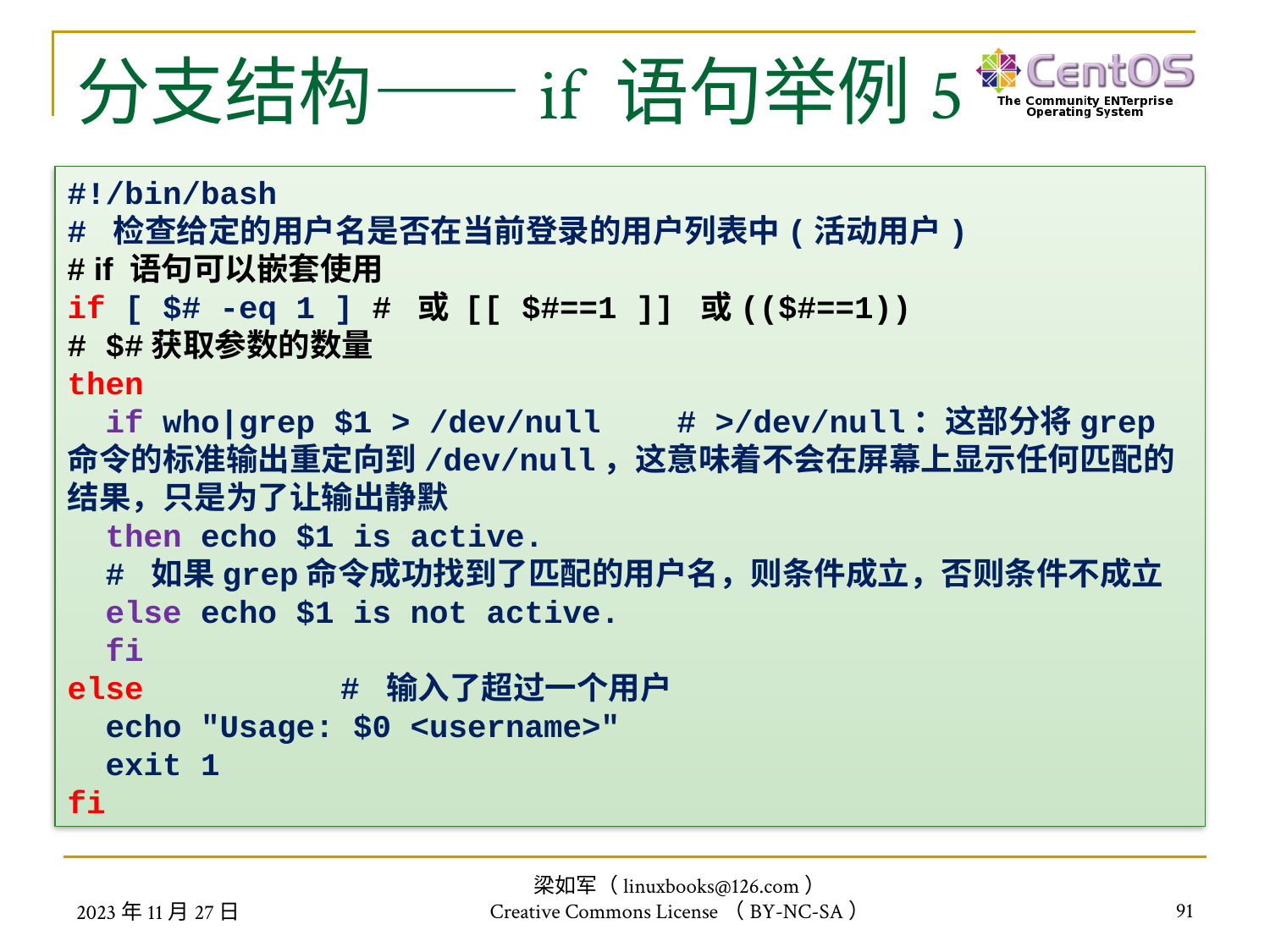

# 分支结构——if 语句举例5
#!/bin/bash
# 检查给定的用户名是否在当前登录的用户列表中(活动用户)
# if 语句可以嵌套使用
if [ $# -eq 1 ] # 或 [[ $#==1 ]] 或(($#==1))
# $#获取参数的数量
then
  if who|grep $1 > /dev/null    # >/dev/null：这部分将grep命令的标准输出重定向到/dev/null，这意味着不会在屏幕上显示任何匹配的结果，只是为了让输出静默
  then echo $1 is active.
  # 如果grep命令成功找到了匹配的用户名，则条件成立，否则条件不成立
  else echo $1 is not active.
  fi
else		 # 输入了超过一个用户
  echo "Usage: $0 <username>"
  exit 1
fi
梁如军（linuxbooks@126.com）
Creative Commons License（BY-NC-SA）
2023年11月27日
91